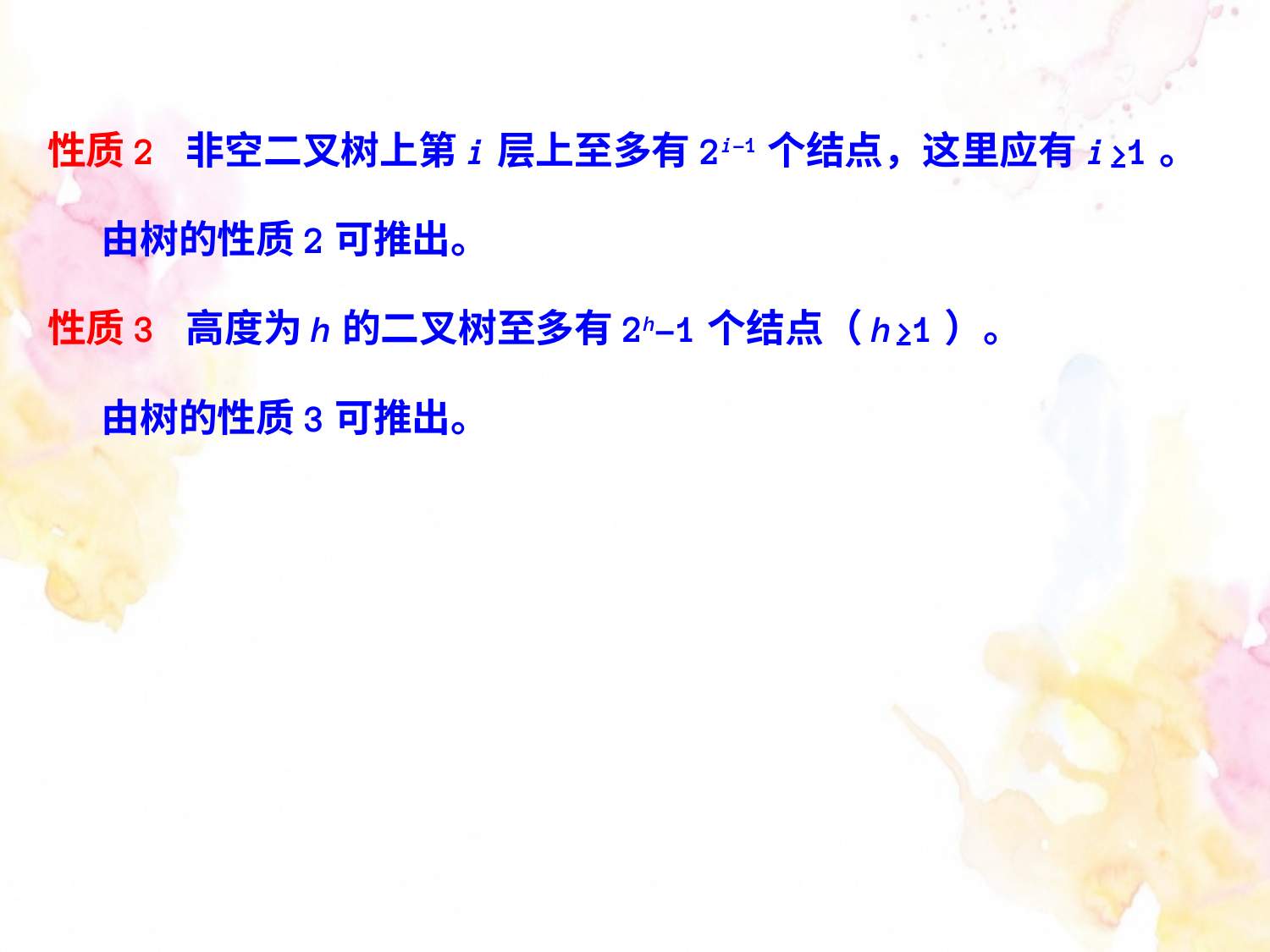

性质2  非空二叉树上第i层上至多有2i-1个结点，这里应有i≥1。
     由树的性质2可推出。
性质3  高度为h的二叉树至多有2h-1个结点（h≥1）。
     由树的性质3可推出。